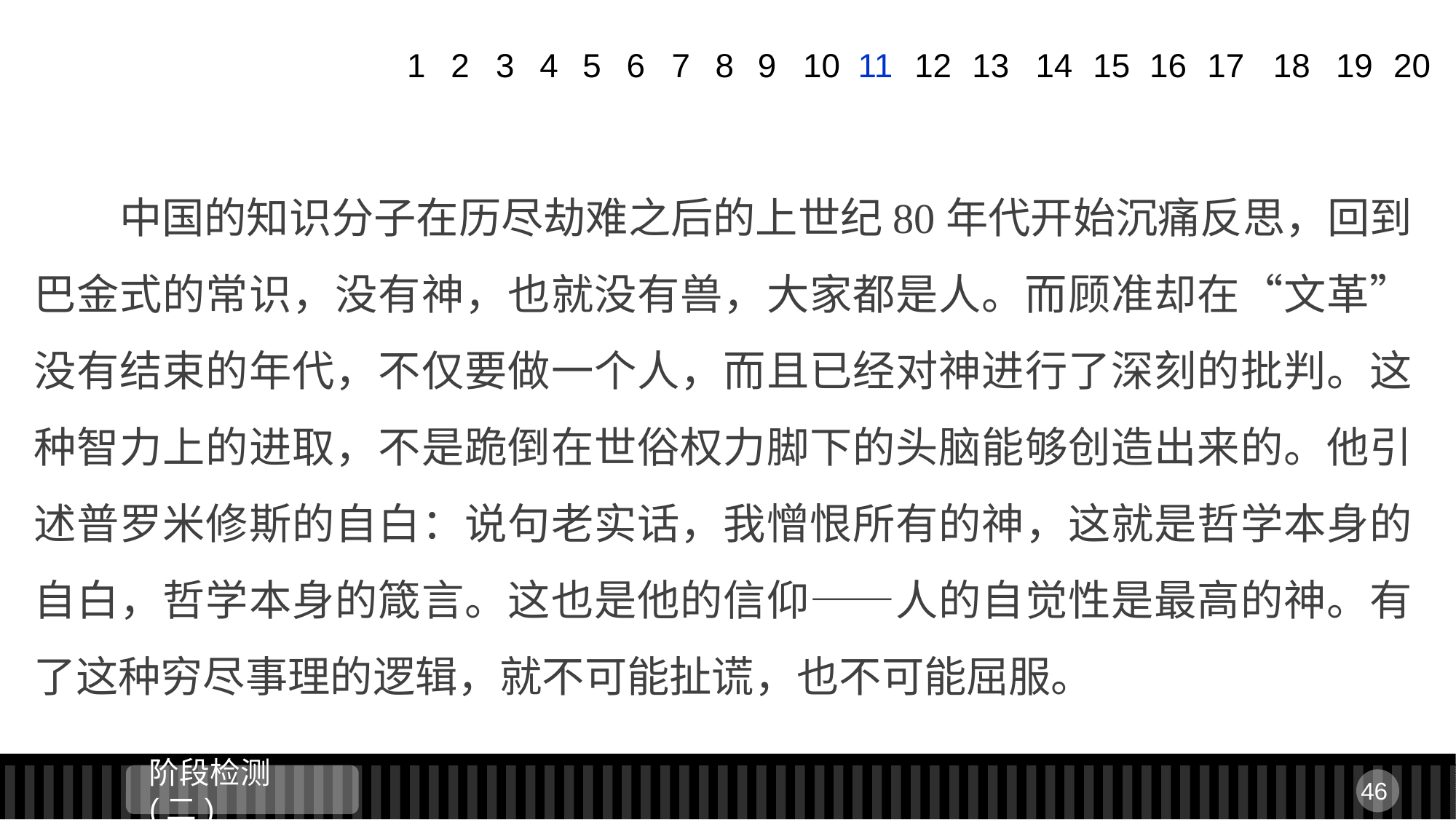

1
2
3
4
5
6
7
8
9
11
12
13
14
15
16
17
18
19
20
10
        中国的知识分子在历尽劫难之后的上世纪80年代开始沉痛反思，回到巴金式的常识，没有神，也就没有兽，大家都是人。而顾准却在“文革”没有结束的年代，不仅要做一个人，而且已经对神进行了深刻的批判。这种智力上的进取，不是跪倒在世俗权力脚下的头脑能够创造出来的。他引述普罗米修斯的自白：说句老实话，我憎恨所有的神，这就是哲学本身的自白，哲学本身的箴言。这也是他的信仰——人的自觉性是最高的神。有了这种穷尽事理的逻辑，就不可能扯谎，也不可能屈服。